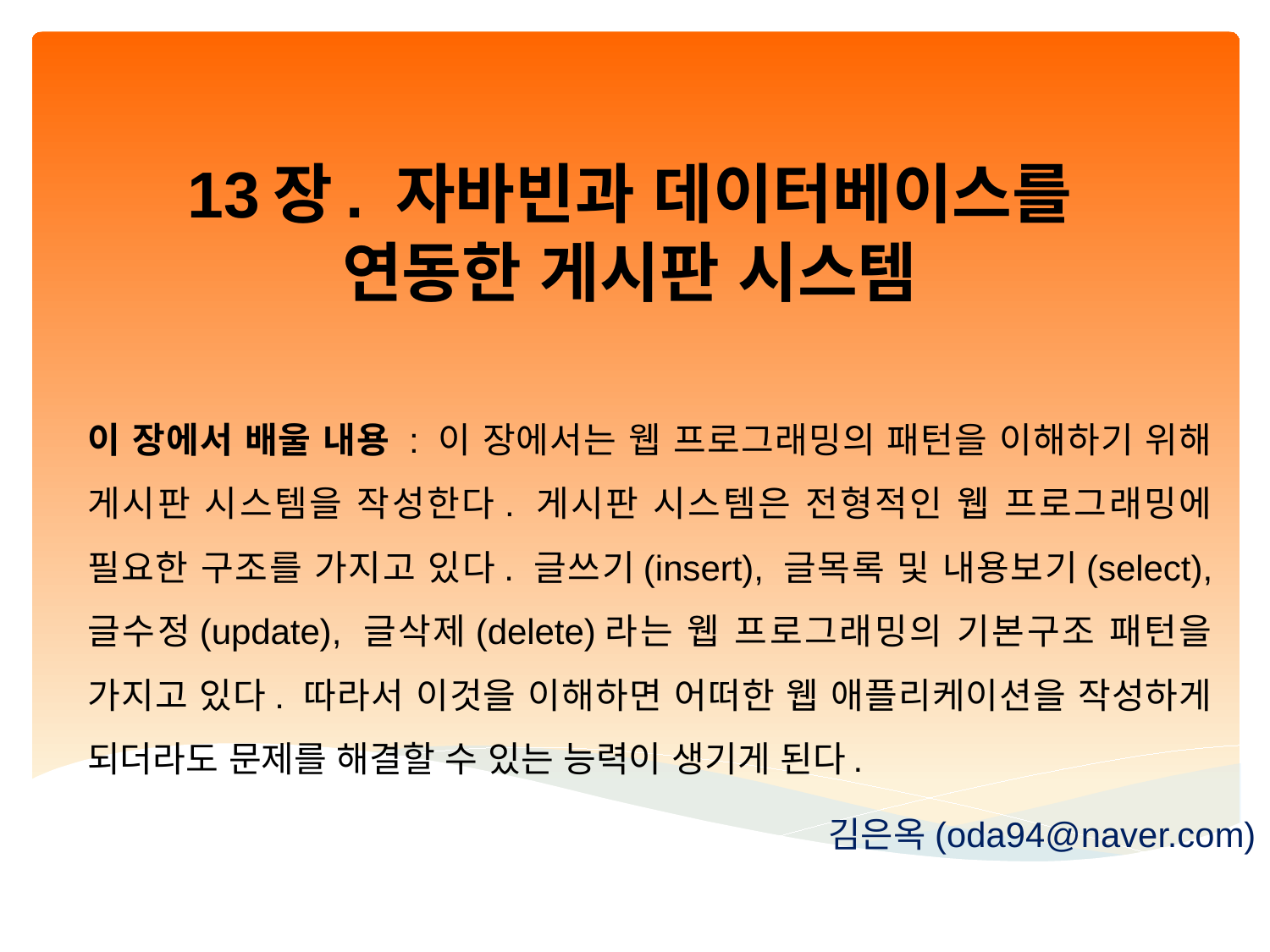

# 13장. 자바빈과 데이터베이스를 연동한 게시판 시스템
이 장에서 배울 내용 : 이 장에서는 웹 프로그래밍의 패턴을 이해하기 위해 게시판 시스템을 작성한다. 게시판 시스템은 전형적인 웹 프로그래밍에 필요한 구조를 가지고 있다. 글쓰기(insert), 글목록 및 내용보기(select), 글수정(update), 글삭제(delete)라는 웹 프로그래밍의 기본구조 패턴을 가지고 있다. 따라서 이것을 이해하면 어떠한 웹 애플리케이션을 작성하게 되더라도 문제를 해결할 수 있는 능력이 생기게 된다.
김은옥(oda94@naver.com)